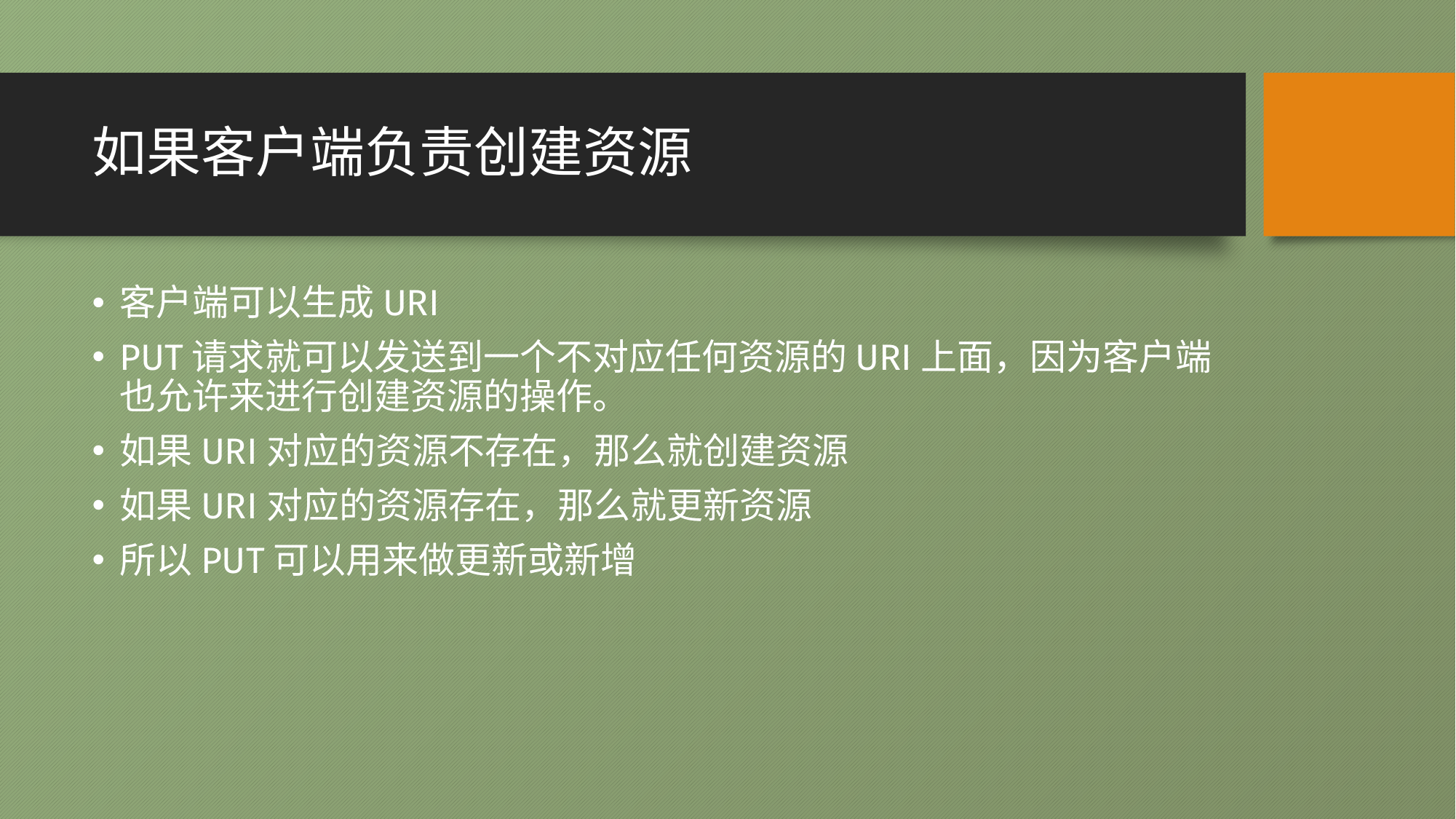

# 如果客户端负责创建资源
客户端可以生成URI
PUT请求就可以发送到一个不对应任何资源的URI上面，因为客户端也允许来进行创建资源的操作。
如果URI对应的资源不存在，那么就创建资源
如果URI对应的资源存在，那么就更新资源
所以PUT可以用来做更新或新增